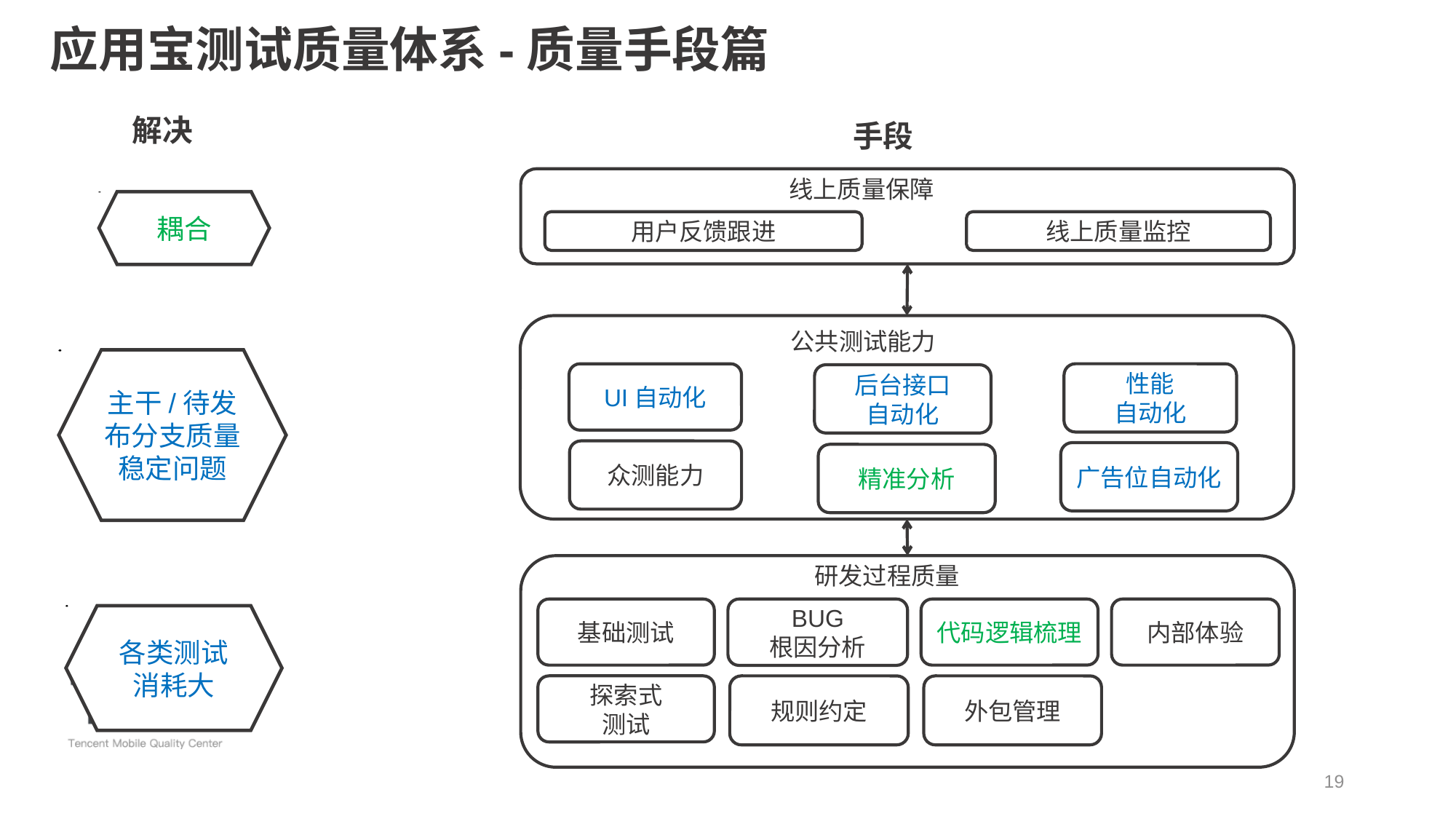

应用宝测试质量体系-质量手段篇
解决
手段

线上质量保障
用户反馈跟进
线上质量监控

公共测试能力
众测能力
研发过程质量

BUG
根因分析
基础测试
内部体验
探索式
测试
规则约定
外包管理
耦合
主干/待发布分支质量稳定问题
各类测试
消耗大
UI自动化
性能
自动化
后台接口
自动化
广告位自动化
精准分析
代码逻辑梳理
19